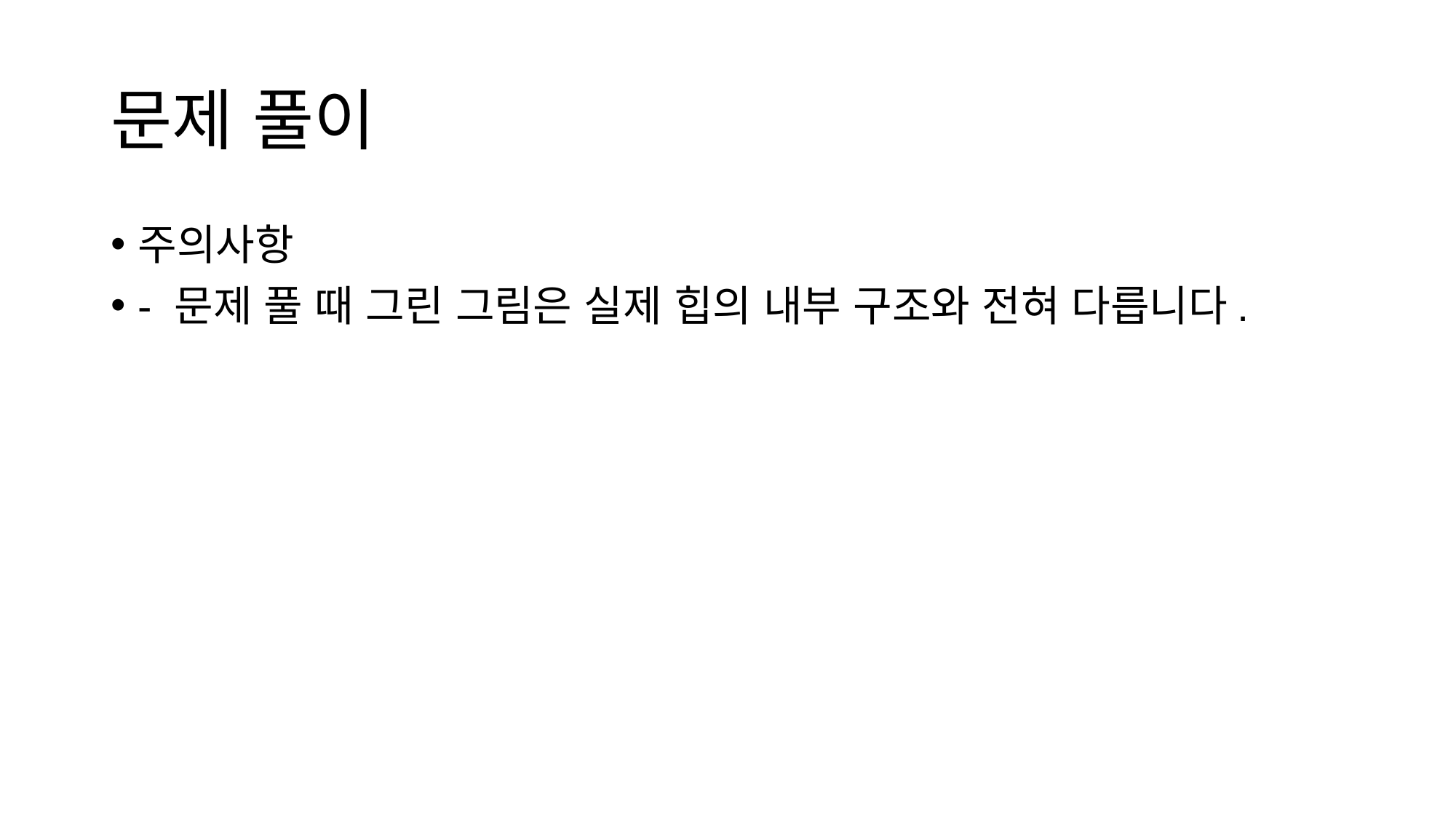

# 문제 풀이
주의사항
- 문제 풀 때 그린 그림은 실제 힙의 내부 구조와 전혀 다릅니다.